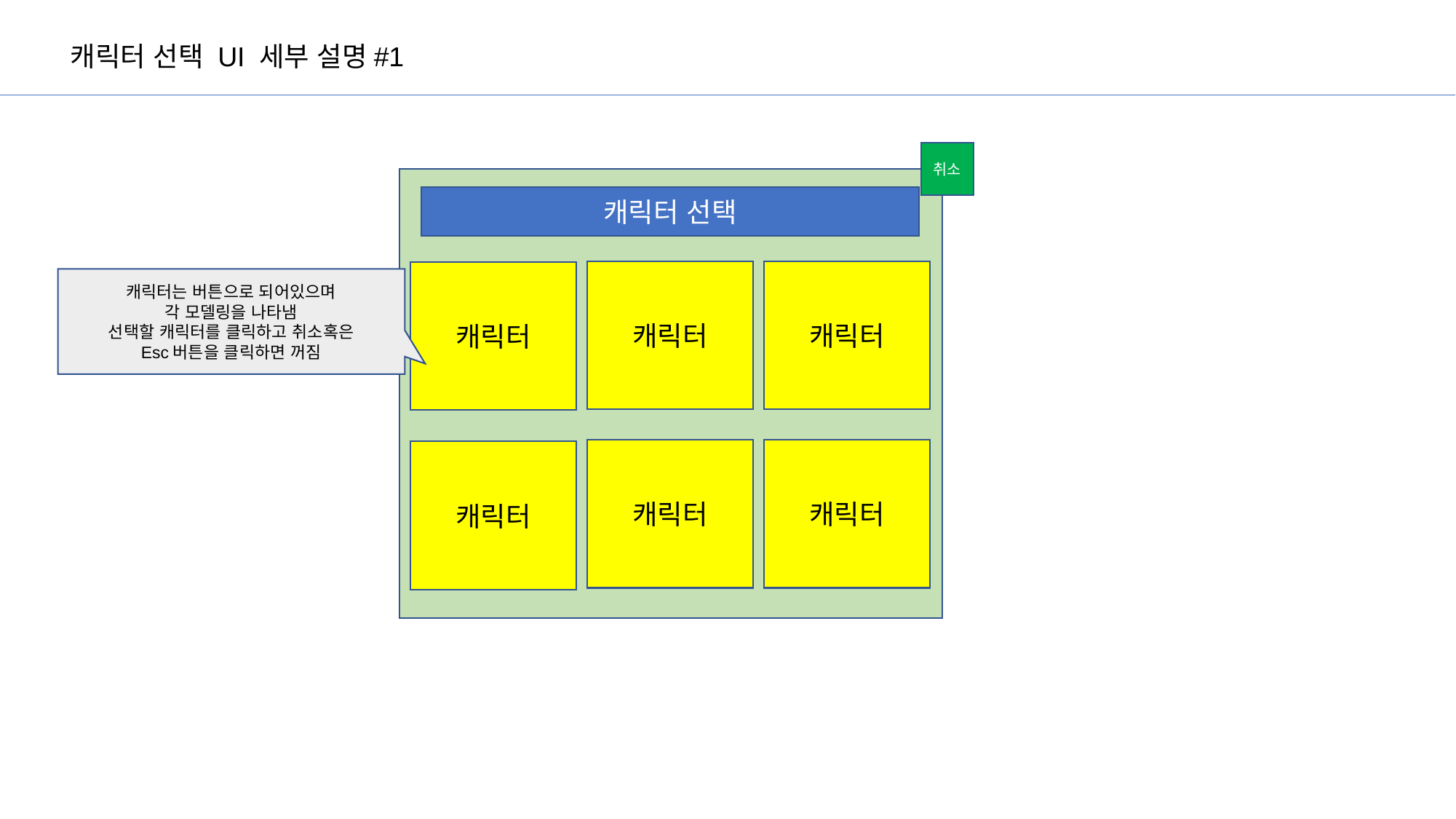

캐릭터 선택 UI 세부 설명#1
취소

캐릭터 선택
캐릭터
캐릭터
캐릭터
캐릭터는 버튼으로 되어있으며
각 모델링을 나타냄
선택할 캐릭터를 클릭하고 취소혹은
Esc버튼을 클릭하면 꺼짐
캐릭터
캐릭터
캐릭터